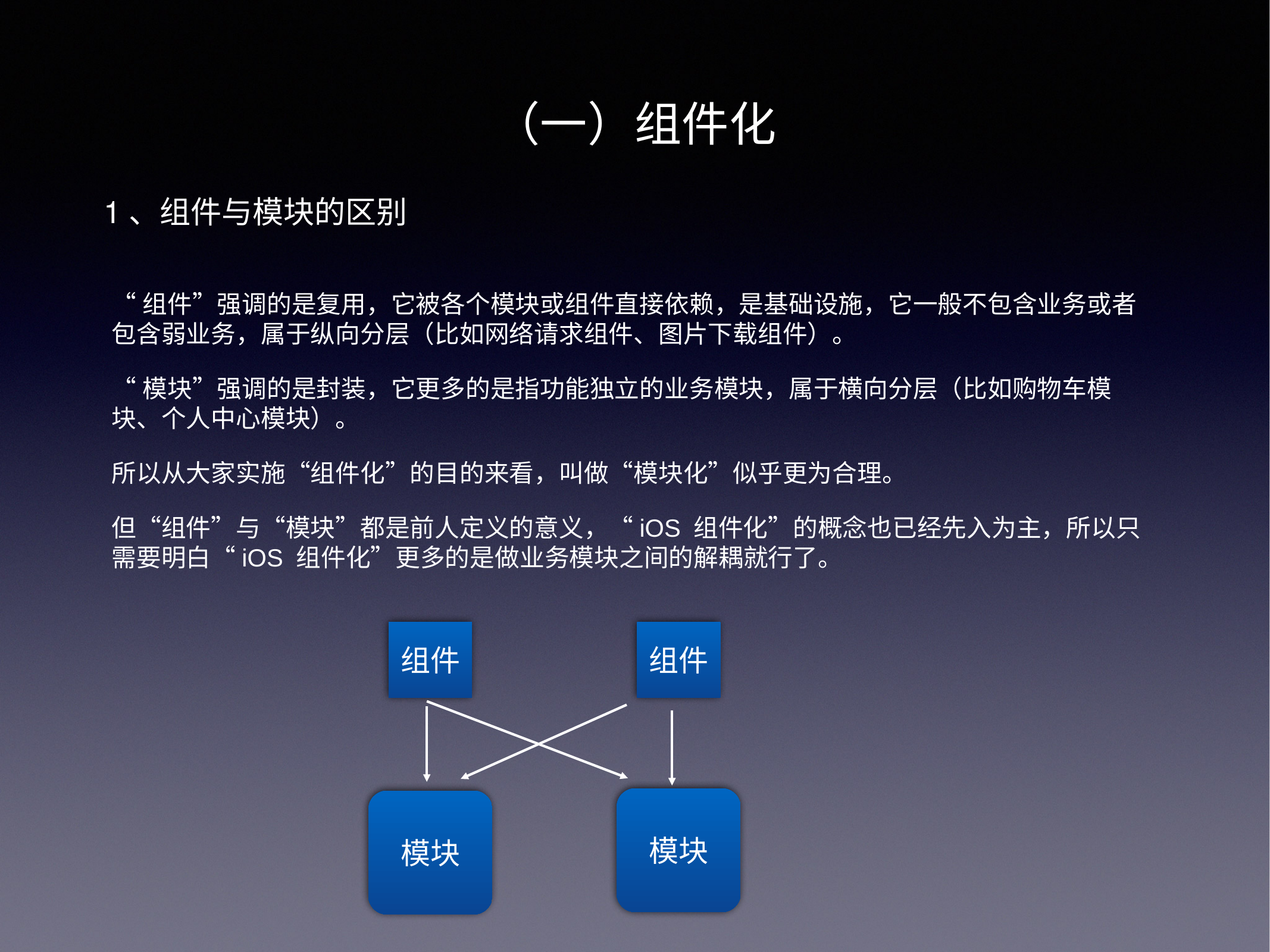

（一）组件化
1、组件与模块的区别
“组件”强调的是复用，它被各个模块或组件直接依赖，是基础设施，它一般不包含业务或者包含弱业务，属于纵向分层（比如网络请求组件、图片下载组件）。
“模块”强调的是封装，它更多的是指功能独立的业务模块，属于横向分层（比如购物车模块、个人中心模块）。
所以从大家实施“组件化”的目的来看，叫做“模块化”似乎更为合理。
但“组件”与“模块”都是前人定义的意义，“iOS 组件化”的概念也已经先入为主，所以只需要明白“iOS 组件化”更多的是做业务模块之间的解耦就行了。

组件

组件

模块

模块